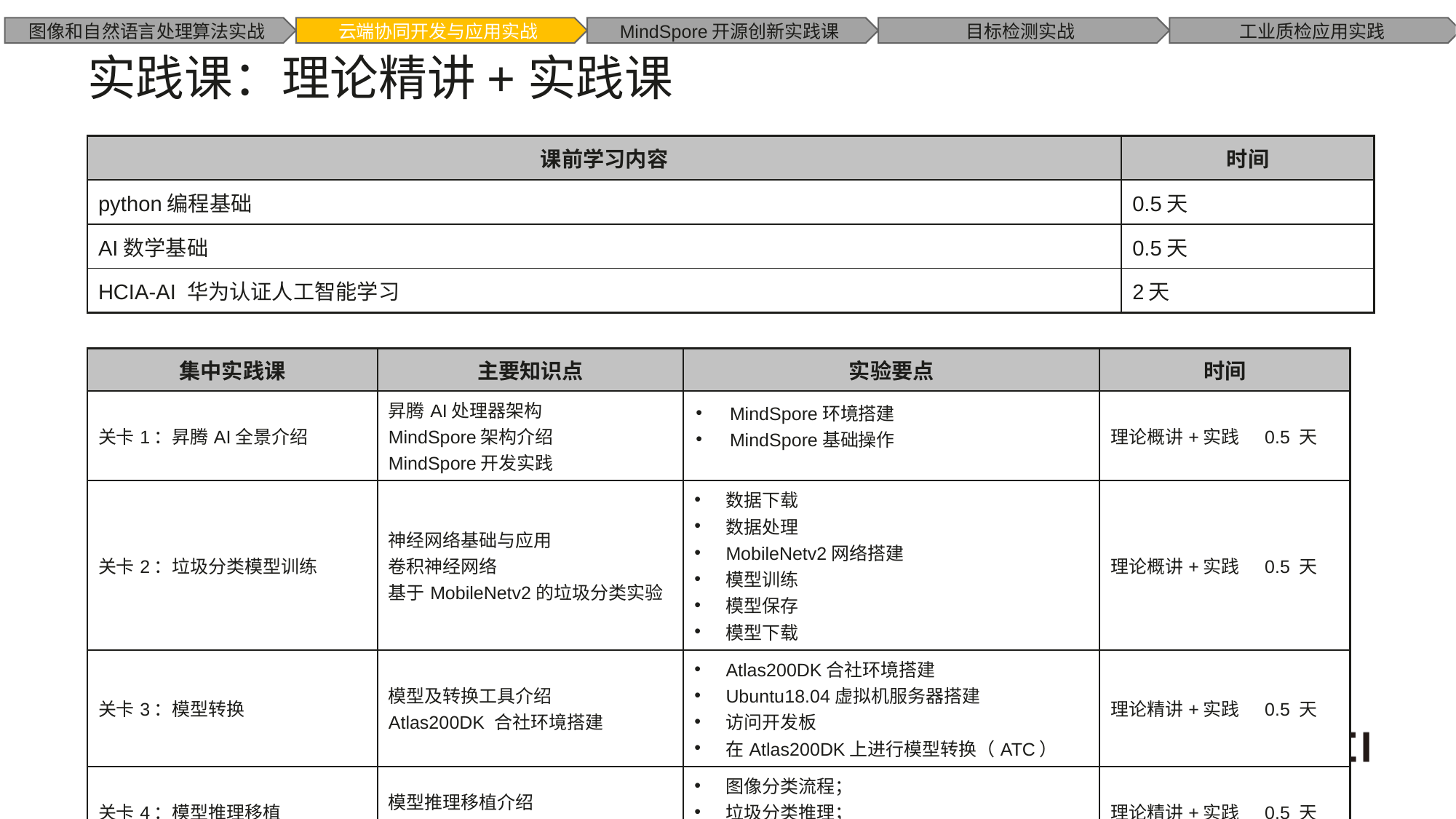

图像和自然语言处理算法实战
目标检测实战
云端协同开发与应用实战
MindSpore开源创新实践课
工业质检应用实践
# 实践课：理论精讲+实践课
| 课前学习内容 | 时间 |
| --- | --- |
| python编程基础 | 0.5天 |
| AI数学基础 | 0.5天 |
| HCIA-AI 华为认证人工智能学习 | 2天 |
| 集中实践课 | 主要知识点 | 实验要点 | 时间 |
| --- | --- | --- | --- |
| 关卡1：昇腾AI全景介绍 | 昇腾AI处理器架构 MindSpore架构介绍 MindSpore开发实践 | MindSpore环境搭建 MindSpore基础操作 | 理论概讲+实践 0.5 天 |
| 关卡2：垃圾分类模型训练 | 神经网络基础与应用 卷积神经网络 基于MobileNetv2的垃圾分类实验 | 数据下载 数据处理 MobileNetv2网络搭建 模型训练 模型保存 模型下载 | 理论概讲+实践 0.5 天 |
| 关卡3：模型转换 | 模型及转换工具介绍 Atlas200DK 合社环境搭建 | Atlas200DK合社环境搭建 Ubuntu18.04虚拟机服务器搭建 访问开发板 在Atlas200DK上进行模型转换（ATC） | 理论精讲+实践 0.5 天 |
| 关卡4：模型推理移植 | 模型推理移植介绍 | 图像分类流程； 垃圾分类推理； 推理结果查看 | 理论精讲+实践 0.5 天 |